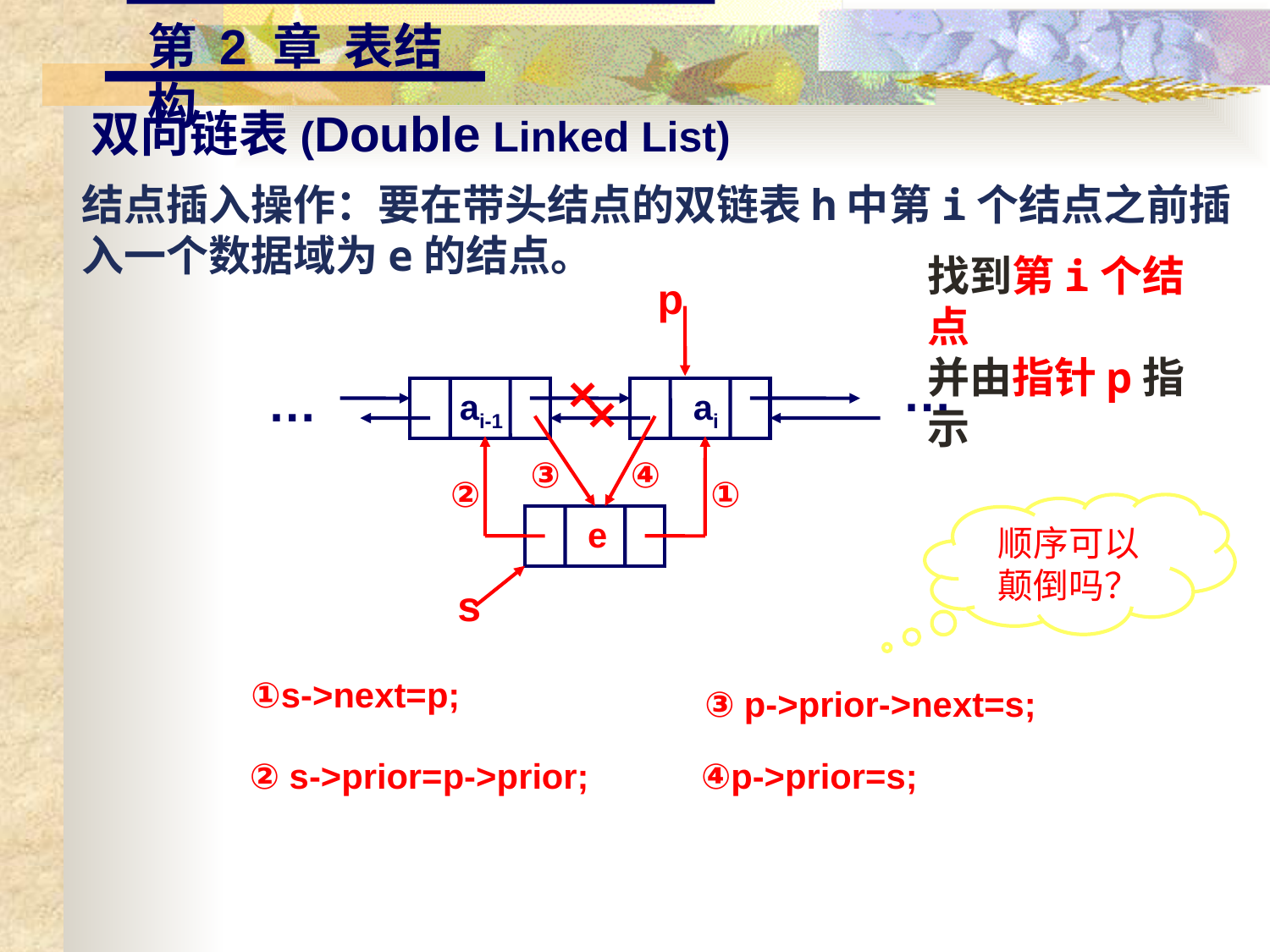

第 2 章  表结构

双向链表(Double Linked List)
结点插入操作：要在带头结点的双链表h中第i个结点之前插入一个数据域为e的结点。
找到第i个结点
并由指针p指示
p

…
…

ai-1

ai

×
×

③
④
②
①
顺序可以
颠倒吗？

e

s
①s->next=p;
③ p->prior->next=s;
② s->prior=p->prior;
④p->prior=s;

27